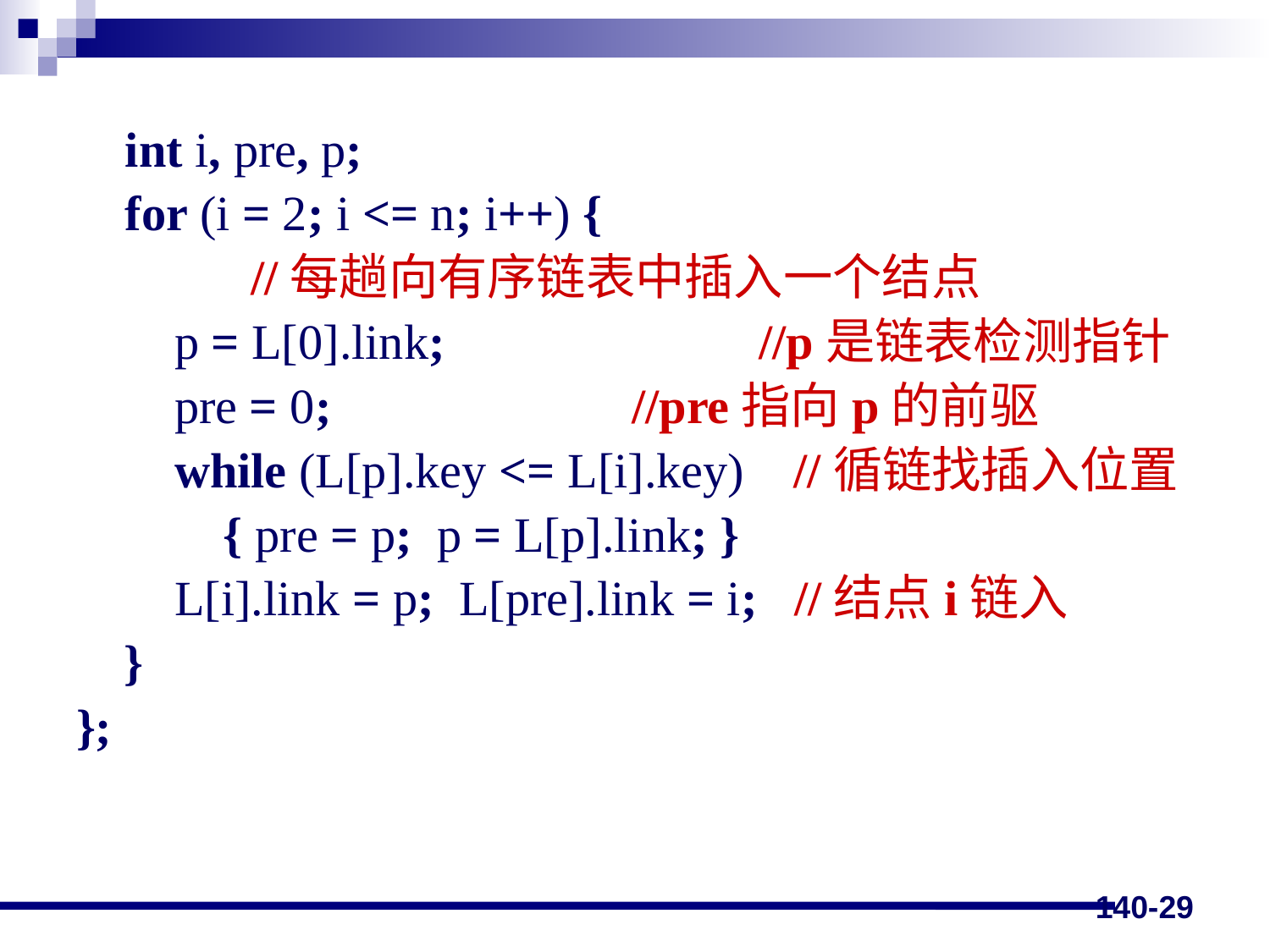

int i, pre, p;
    for (i = 2; i <= n; i++) {
		//每趟向有序链表中插入一个结点
        p = L[0].link;			//p是链表检测指针
        pre = 0;			//pre指向p的前驱
        while (L[p].key <= L[i].key)    //循链找插入位置
            { pre = p;  p = L[p].link; }
        L[i].link = p;  L[pre].link = i;   //结点i链入
	}
};
140-29